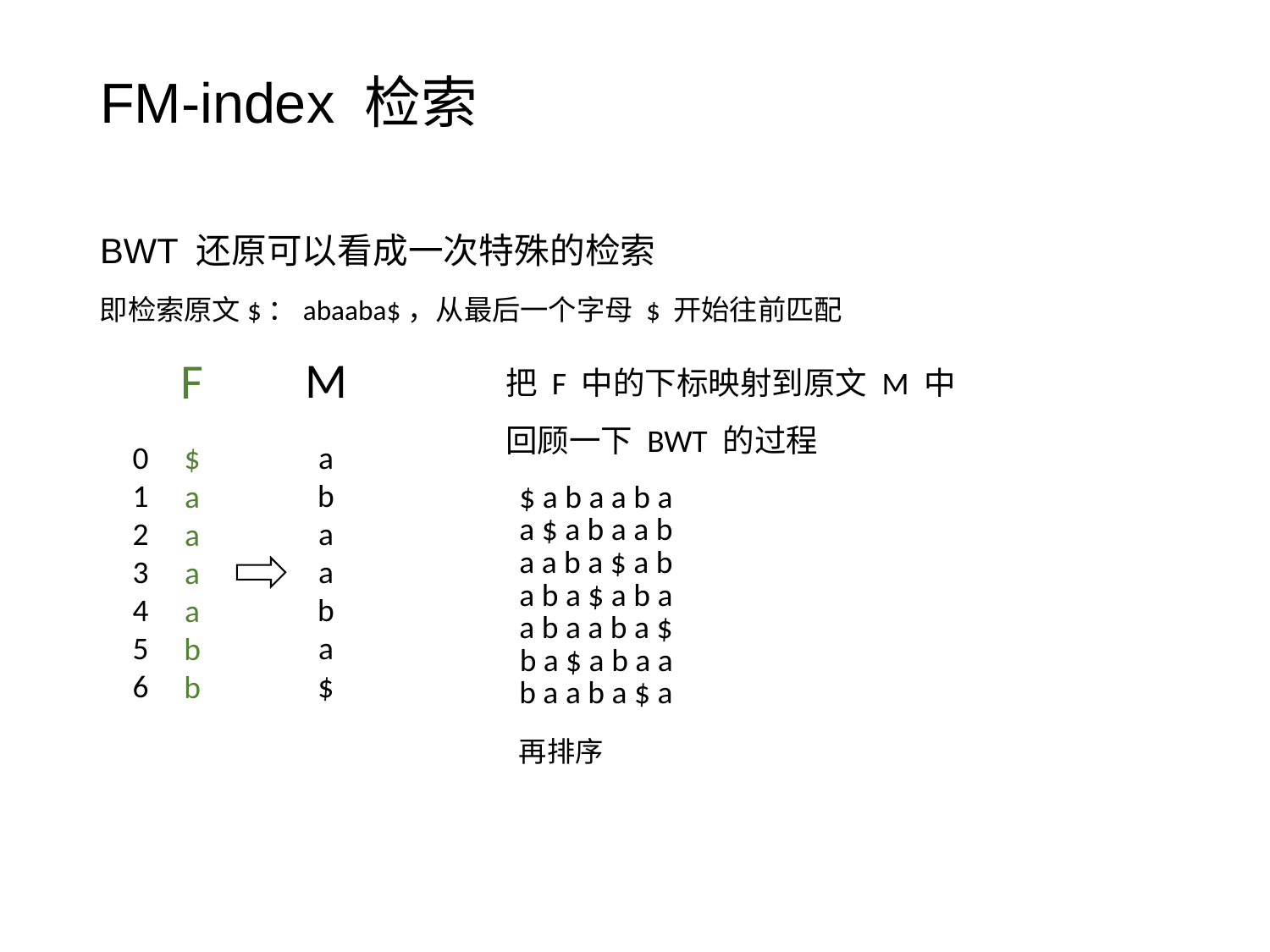

# FM-index 检索
BWT 还原可以看成一次特殊的检索
即检索原文$：abaaba$，从最后一个字母 $ 开始往前匹配
把 F 中的下标映射到原文 M 中
回顾一下 BWT 的过程
M

a
b
a
a
b
a
$
F

$
a
a
a
a
b
b
0
1
2
3
4
5
6
$ a b a a b a
a $ a b a a b
a a b a $ a b

a b a $ a b a
a b a a b a $
b a $ a b a a
b a a b a $ a
再排序